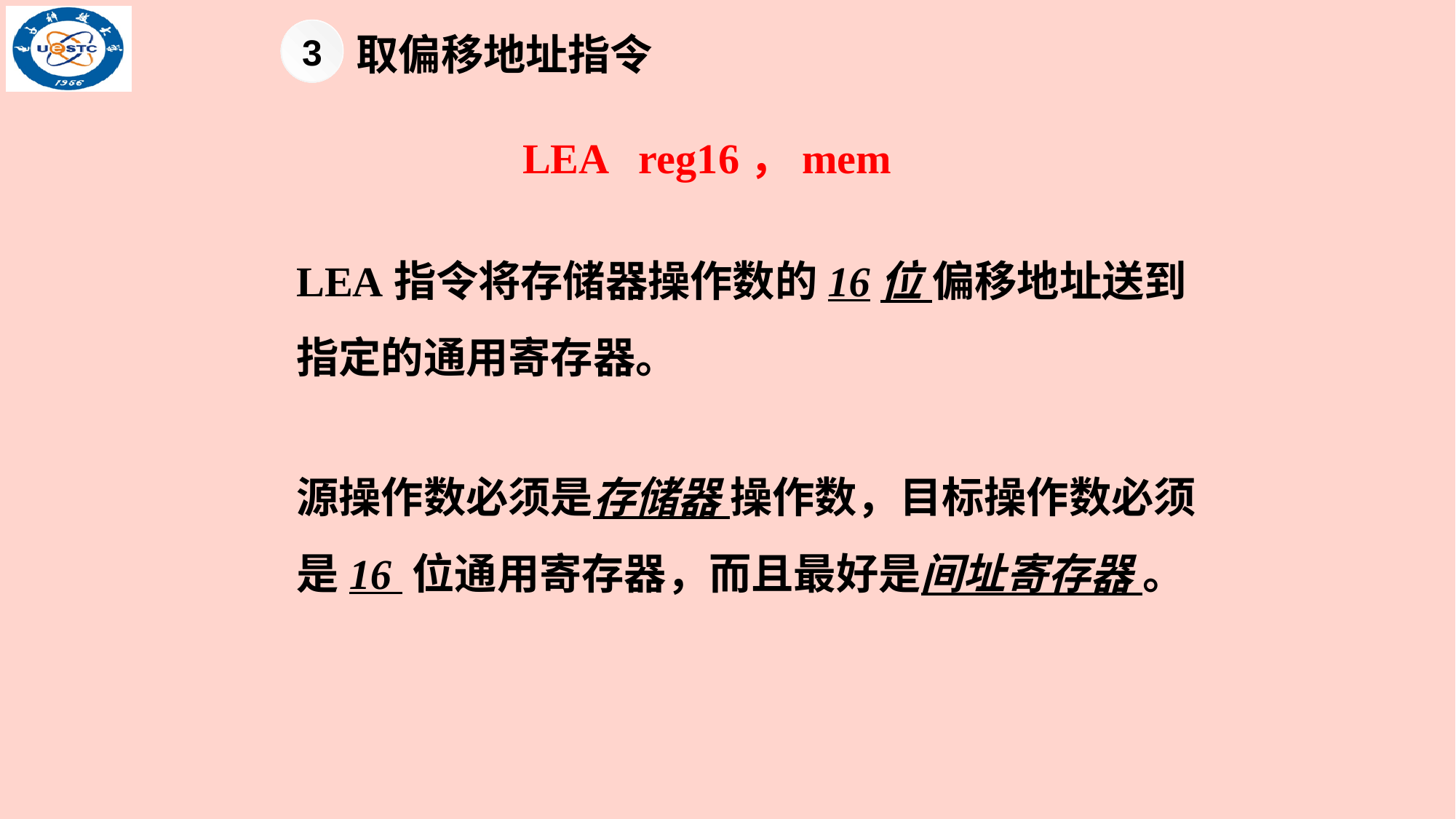

3
取偏移地址指令
LEA   reg16，mem
LEA指令将存储器操作数的16位 偏移地址送到指定的通用寄存器。
源操作数必须是存储器 操作数，目标操作数必须是16 位通用寄存器，而且最好是间址寄存器 。